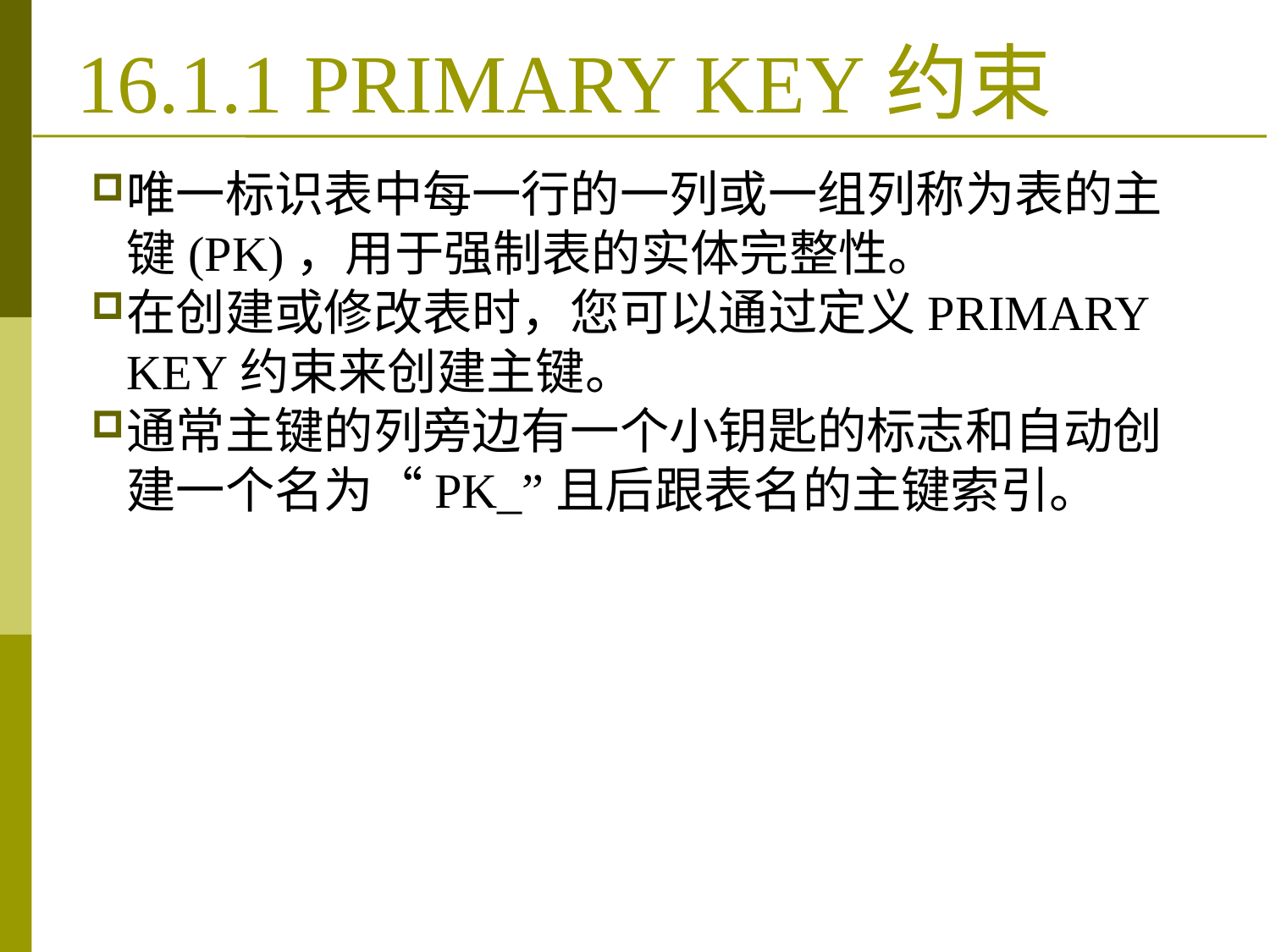

唯一标识表中每一行的一列或一组列称为表的主键(PK)，用于强制表的实体完整性。
在创建或修改表时，您可以通过定义PRIMARY KEY约束来创建主键。
通常主键的列旁边有一个小钥匙的标志和自动创建一个名为“PK_”且后跟表名的主键索引。
# 16.1.1 PRIMARY KEY约束